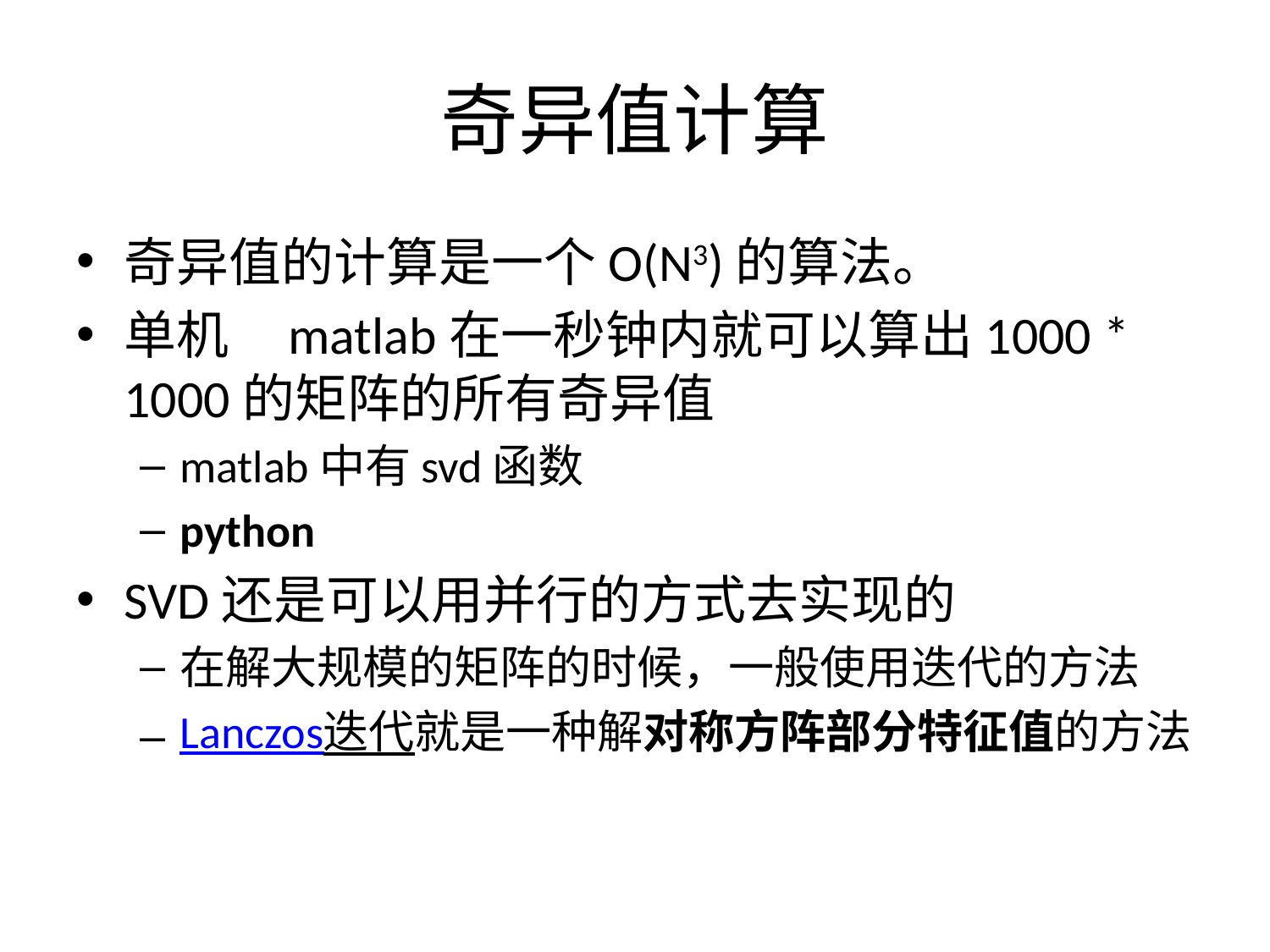

# 奇异值计算
奇异值的计算是一个O(N3)的算法。
单机    matlab在一秒钟内就可以算出1000 * 1000的矩阵的所有奇异值
matlab中有svd函数
python
SVD还是可以用并行的方式去实现的
在解大规模的矩阵的时候，一般使用迭代的方法
Lanczos迭代就是一种解对称方阵部分特征值的方法